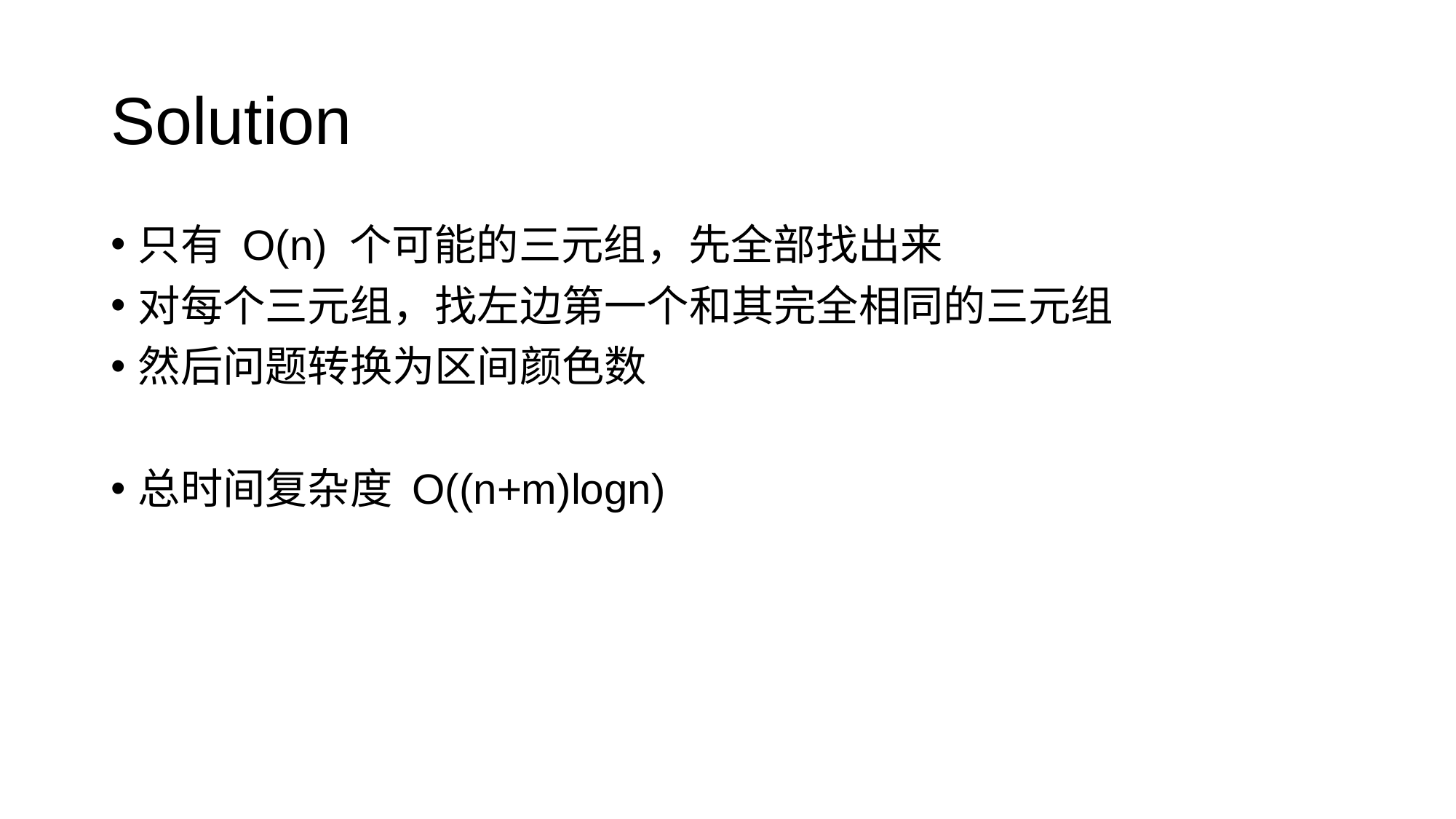

# Solution
只有 O(n) 个可能的三元组，先全部找出来
对每个三元组，找左边第一个和其完全相同的三元组
然后问题转换为区间颜色数

总时间复杂度 O((n+m)logn)